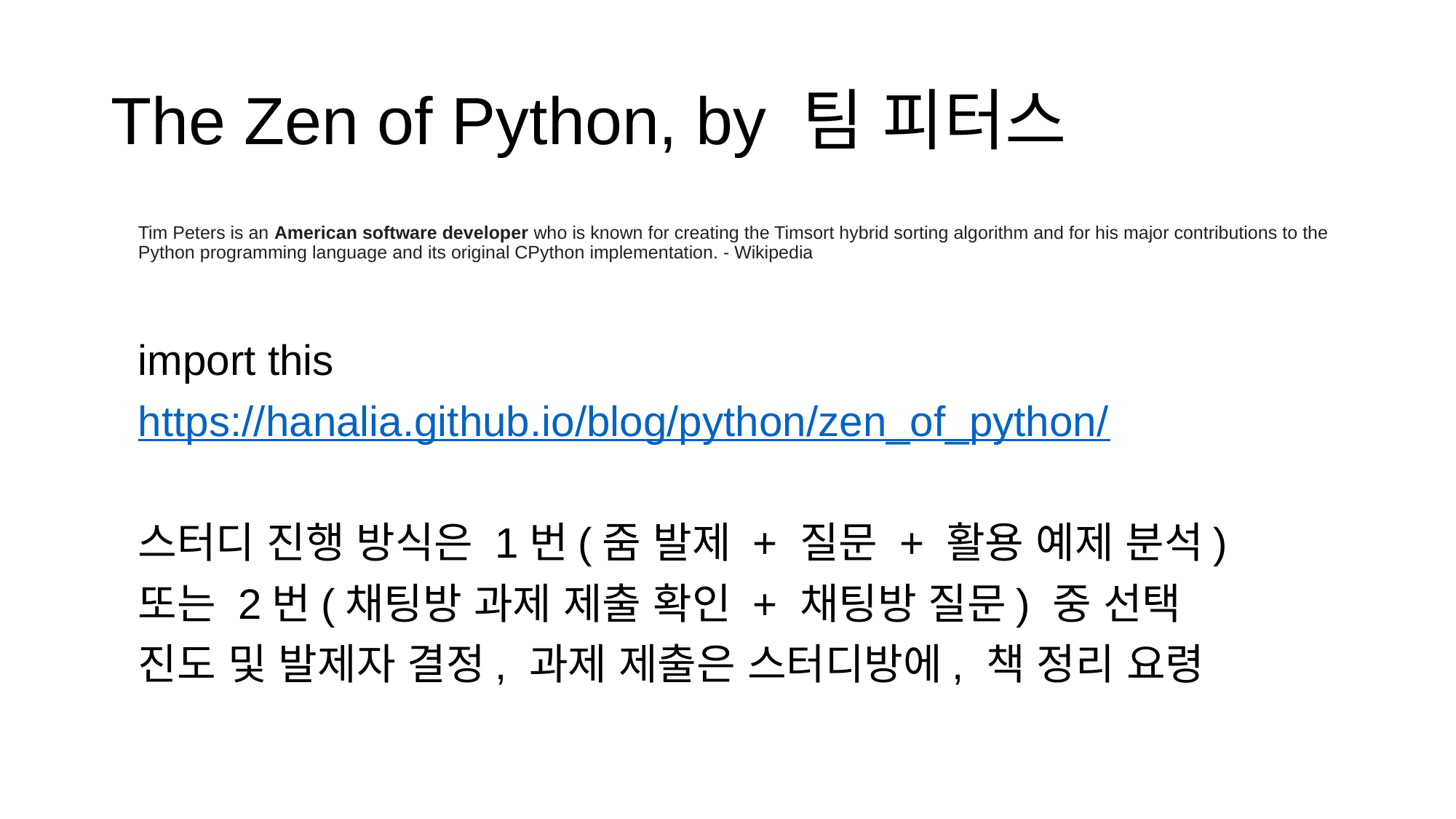

# The Zen of Python, by 팀 피터스
Tim Peters is an American software developer who is known for creating the Timsort hybrid sorting algorithm and for his major contributions to the Python programming language and its original CPython implementation. - Wikipedia

import this
https://hanalia.github.io/blog/python/zen_of_python/

스터디 진행 방식은 1번(줌 발제 + 질문 + 활용 예제 분석)
또는 2번(채팅방 과제 제출 확인 + 채팅방 질문) 중 선택
진도 및 발제자 결정, 과제 제출은 스터디방에, 책 정리 요령